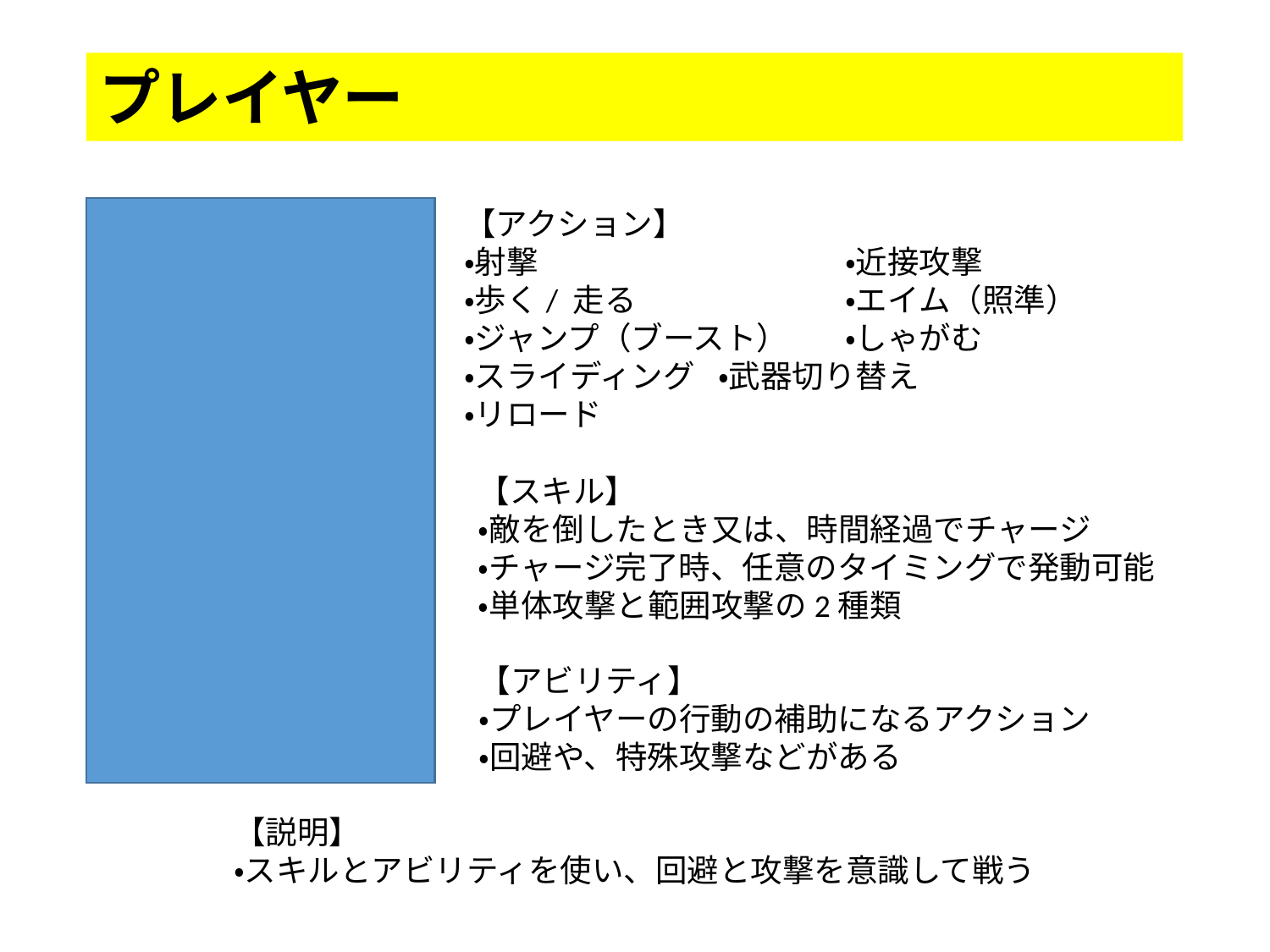

# プレイヤー

【アクション】
・射撃			・近接攻撃
・歩く/ 走る		・エイム（照準）
・ジャンプ（ブースト）	・しゃがむ
・スライディング	・武器切り替え
・リロード
【スキル】
・敵を倒したとき又は、時間経過でチャージ
・チャージ完了時、任意のタイミングで発動可能
・単体攻撃と範囲攻撃の2種類
【アビリティ】
・プレイヤーの行動の補助になるアクション
・回避や、特殊攻撃などがある
【説明】
・スキルとアビリティを使い、回避と攻撃を意識して戦う